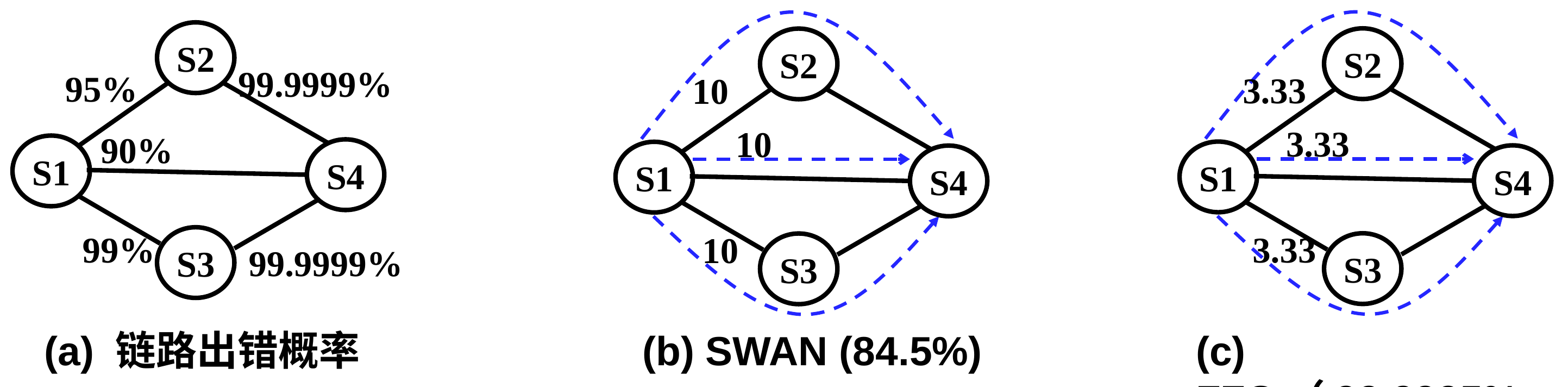

S2
S2
S2
99.9999%
95%
3.33
10
3.33
10
90%
S1
S4
S1
S1
S4
S4

99%
3.33
10
S3
S3
S3
99.9999%
(a) 链路出错概率
(b) SWAN (84.5%)
(c) FFC（99.9995%）